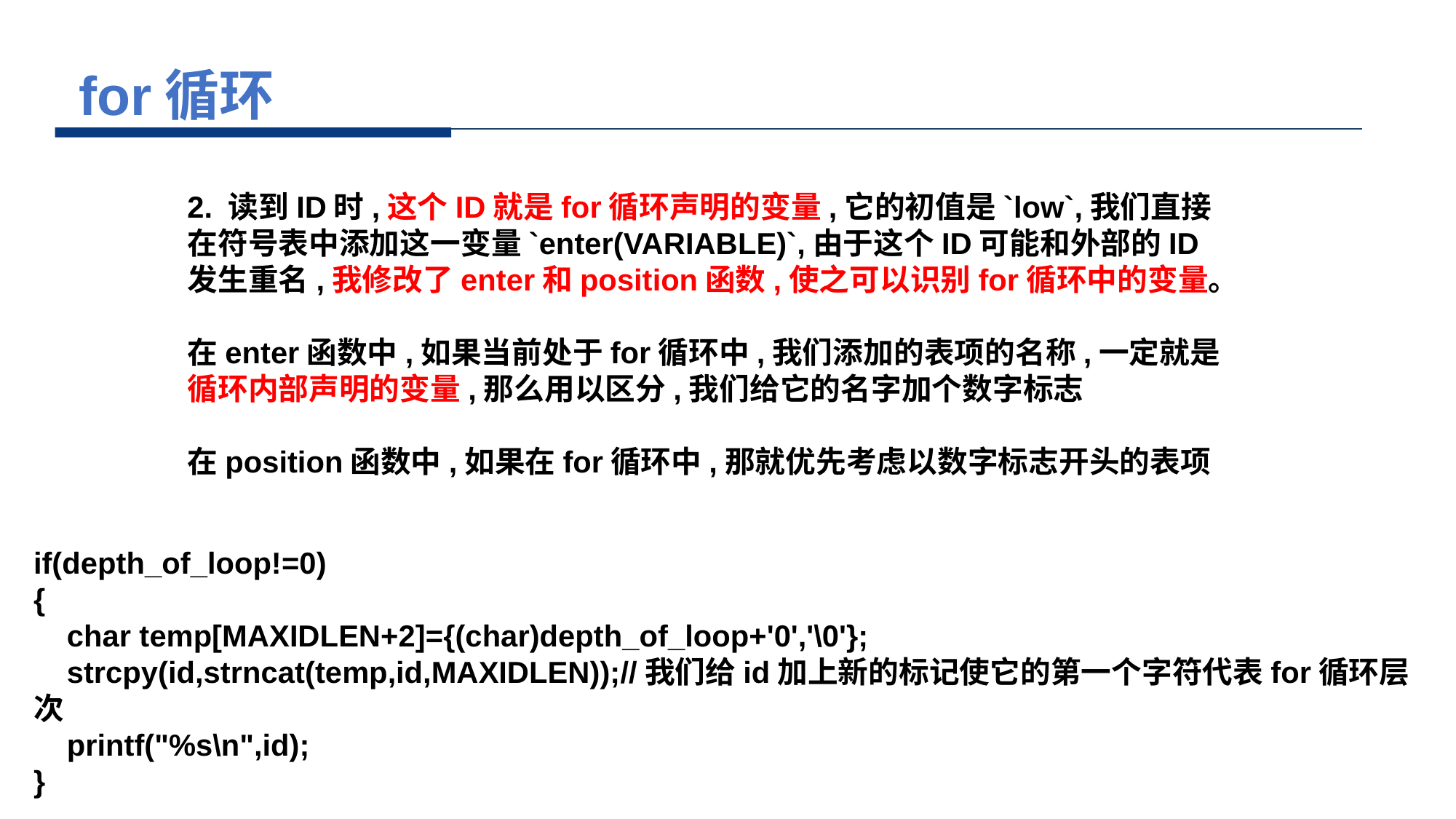

for循环

2. 读到ID时,这个ID就是for循环声明的变量,它的初值是`low`,我们直接在符号表中添加这一变量`enter(VARIABLE)`,由于这个ID可能和外部的ID发生重名,我修改了enter和position函数,使之可以识别for循环中的变量。

在enter函数中,如果当前处于for循环中,我们添加的表项的名称,一定就是循环内部声明的变量,那么用以区分,我们给它的名字加个数字标志

在position函数中,如果在for循环中,那就优先考虑以数字标志开头的表项

if(depth_of_loop!=0)
{
    char temp[MAXIDLEN+2]={(char)depth_of_loop+'0','\0'};
    strcpy(id,strncat(temp,id,MAXIDLEN));//我们给id加上新的标记使它的第一个字符代表for循环层次
    printf("%s\n",id);
}